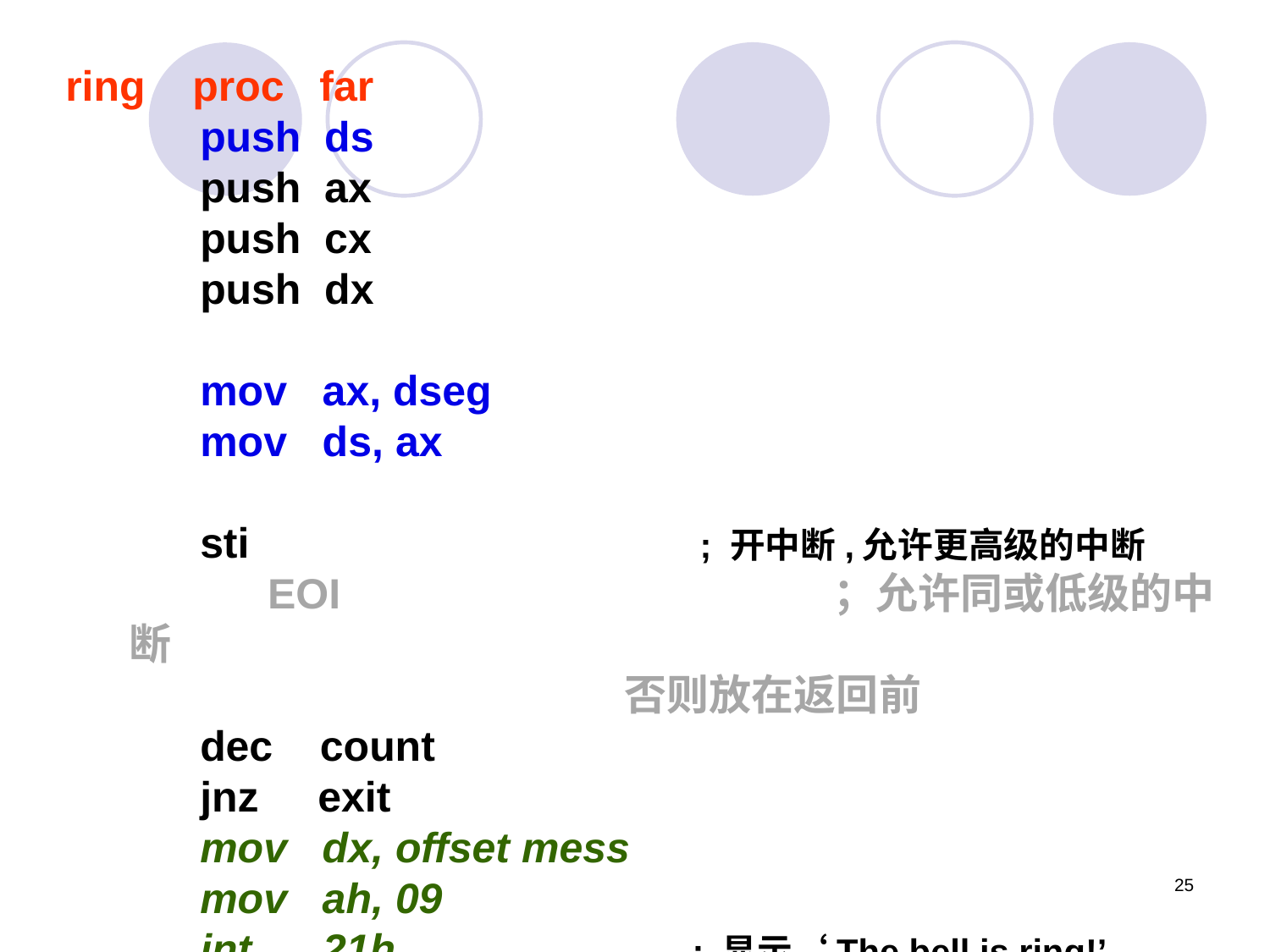

ring    proc   far
      push  ds
      push  ax
      push  cx
      push  dx

      mov   ax, dseg
      mov   ds, ax

      sti                                      ; 开中断,允许更高级的中断
	 EOI				     ；允许同或低级的中断
                                                   否则放在返回前
      dec    count
      jnz     exit
      mov   dx, offset mess
      mov   ah, 09
      int      21h                         ; 显示‘The bell is ring!’
25